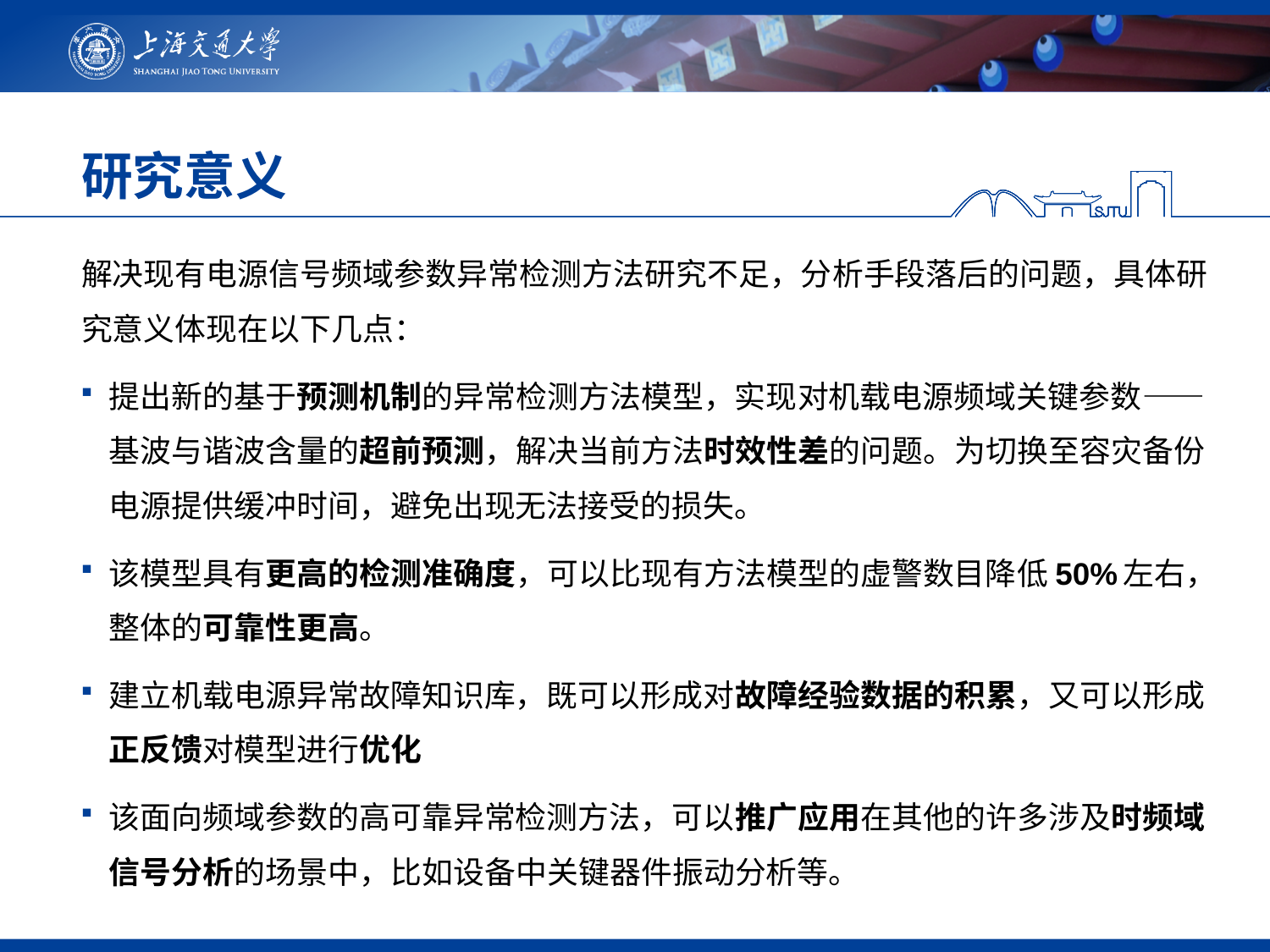

# 研究意义
解决现有电源信号频域参数异常检测方法研究不足，分析手段落后的问题，具体研究意义体现在以下几点：
提出新的基于预测机制的异常检测方法模型，实现对机载电源频域关键参数——基波与谐波含量的超前预测，解决当前方法时效性差的问题。为切换至容灾备份电源提供缓冲时间，避免出现无法接受的损失。
该模型具有更高的检测准确度，可以比现有方法模型的虚警数目降低50%左右，整体的可靠性更高。
建立机载电源异常故障知识库，既可以形成对故障经验数据的积累，又可以形成正反馈对模型进行优化
该面向频域参数的高可靠异常检测方法，可以推广应用在其他的许多涉及时频域信号分析的场景中，比如设备中关键器件振动分析等。